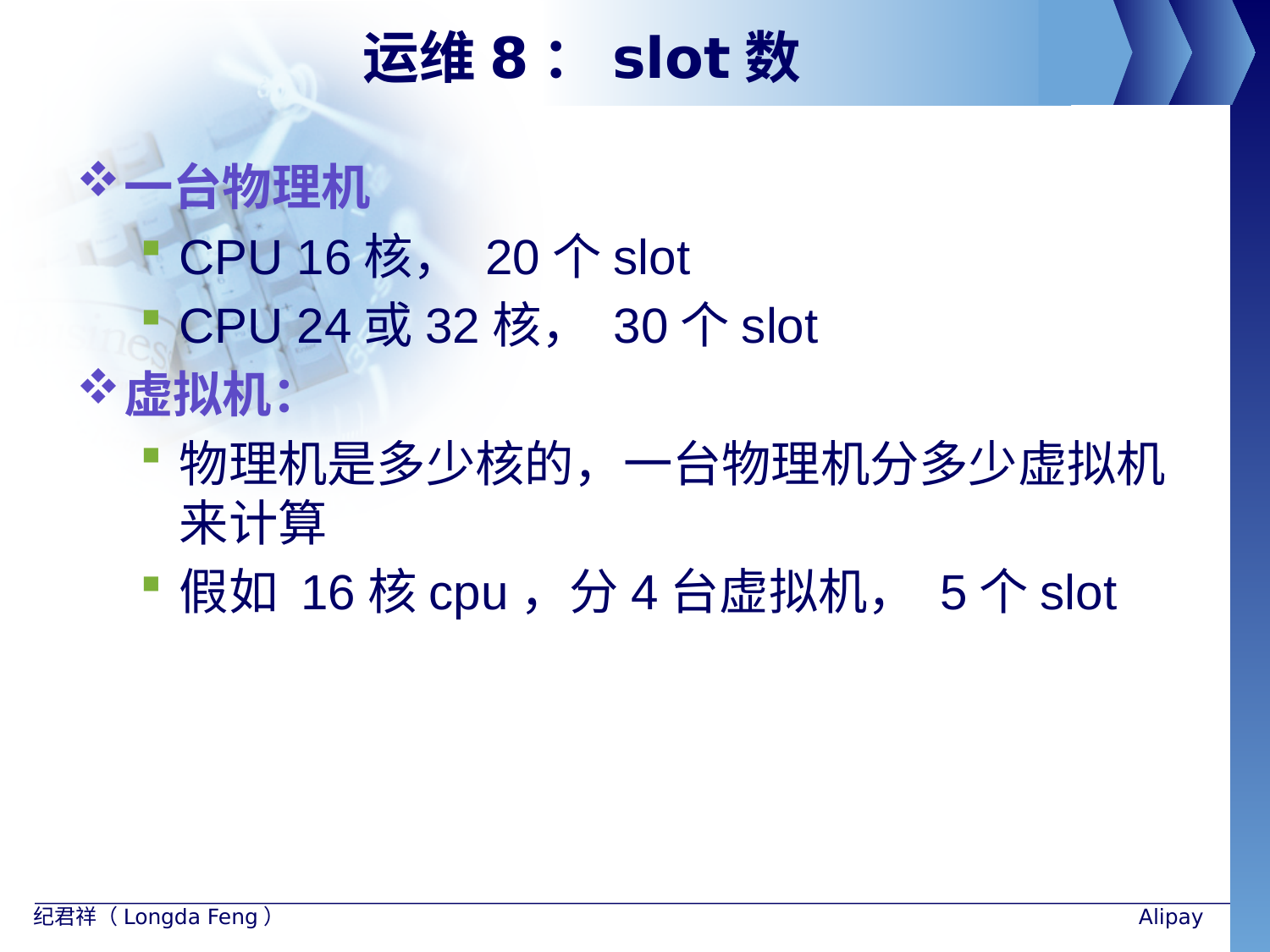

# 运维8：slot数
一台物理机
CPU 16核， 20个slot
CPU 24或32核， 30个slot
虚拟机：
物理机是多少核的，一台物理机分多少虚拟机来计算
假如 16核cpu，分4台虚拟机， 5个slot

纪君祥（Longda Feng）
Alipay